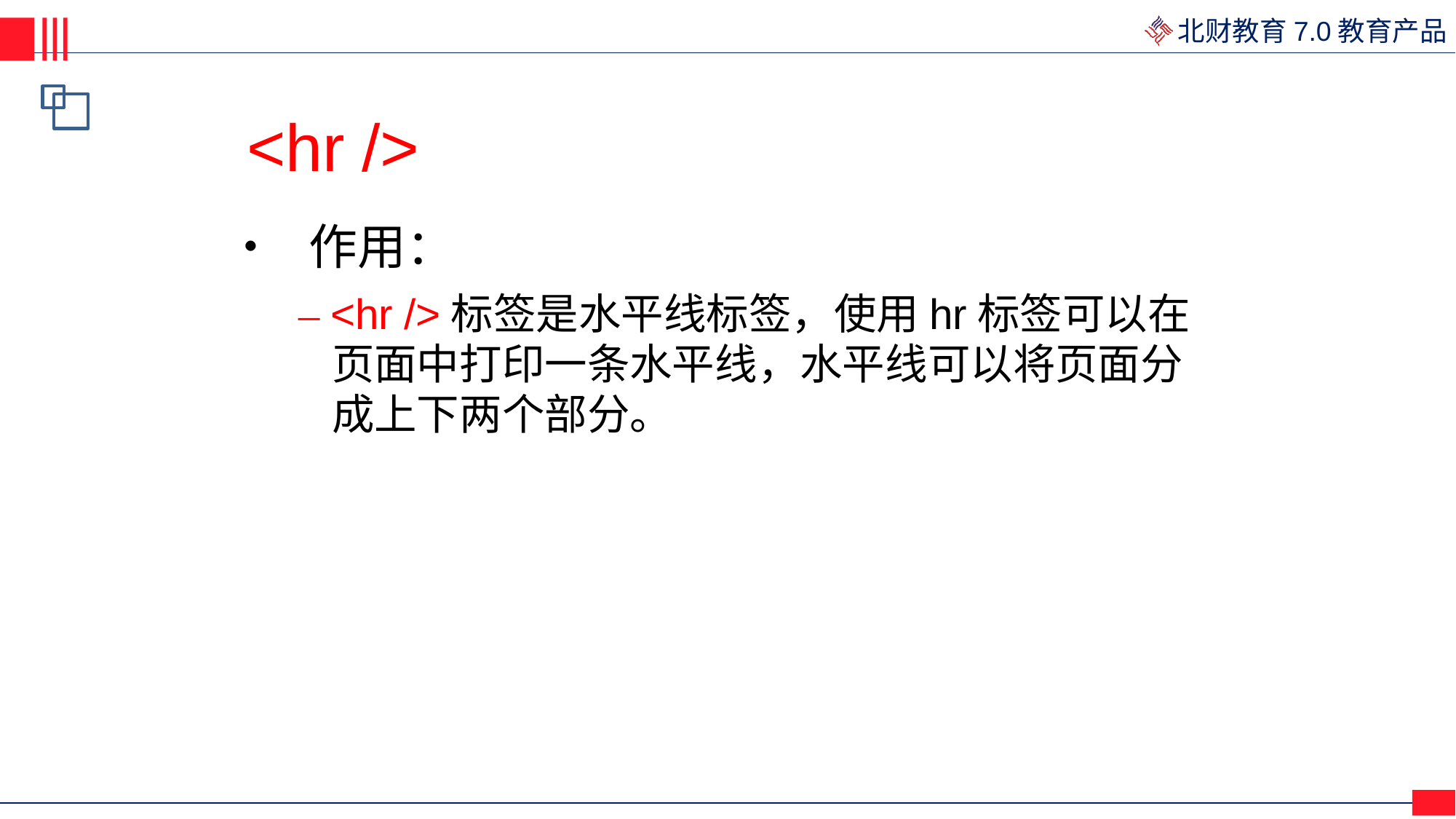

<hr />
•  作用：
– <hr />标签是水平线标签，使用hr标签可以在
	页面中打印一条水平线，水平线可以将页面分
	成上下两个部分。